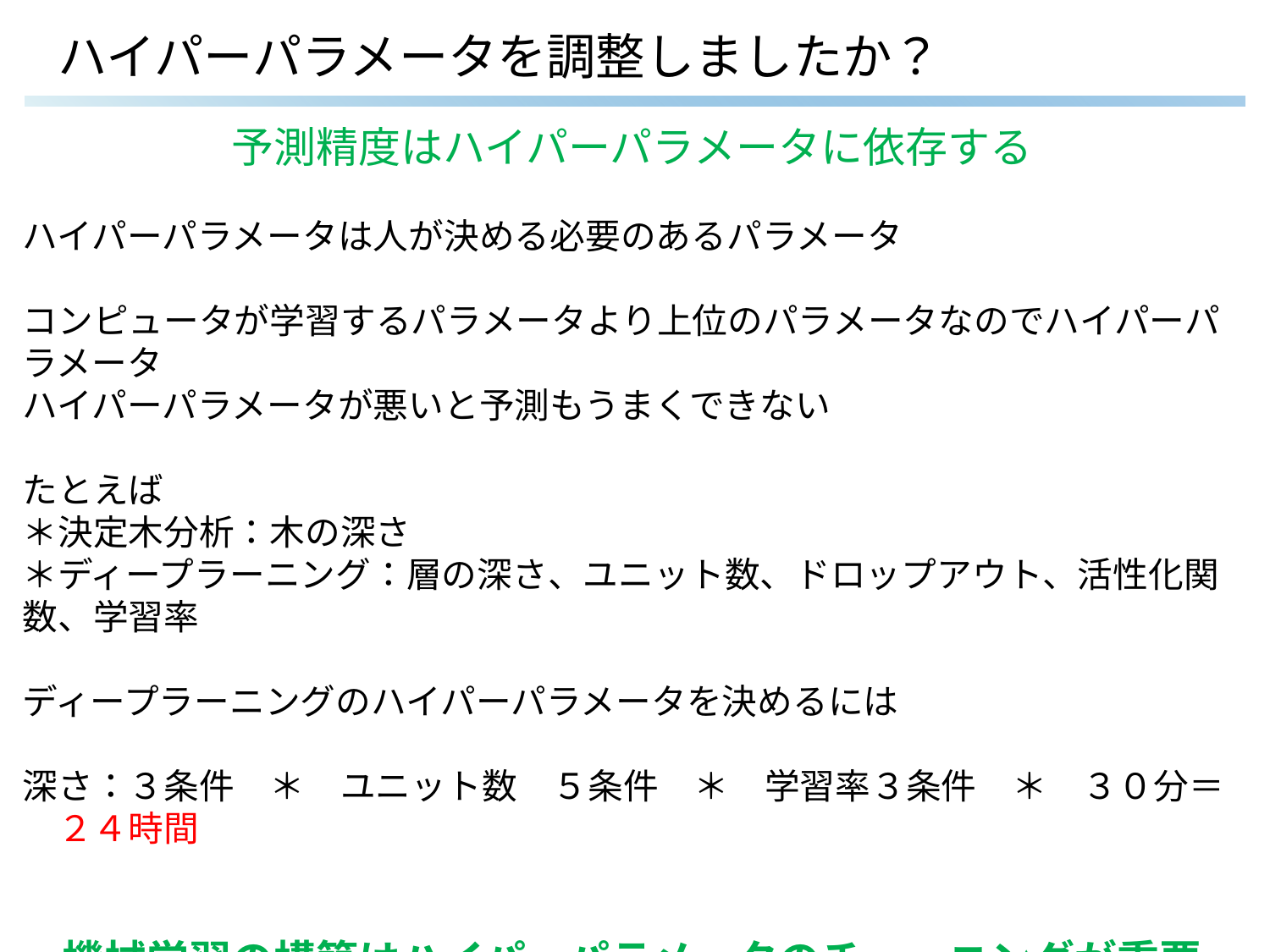

# ハイパーパラメータを調整しましたか？
予測精度はハイパーパラメータに依存する

ハイパーパラメータは人が決める必要のあるパラメータ

コンピュータが学習するパラメータより上位のパラメータなのでハイパーパラメータ
ハイパーパラメータが悪いと予測もうまくできない

たとえば
＊決定木分析：木の深さ
＊ディープラーニング：層の深さ、ユニット数、ドロップアウト、活性化関数、学習率

ディープラーニングのハイパーパラメータを決めるには

深さ：３条件　＊　ユニット数　５条件　＊　学習率３条件　＊　３０分＝　２４時間

機械学習の構築はハイパーパラメータのチューニングが重要